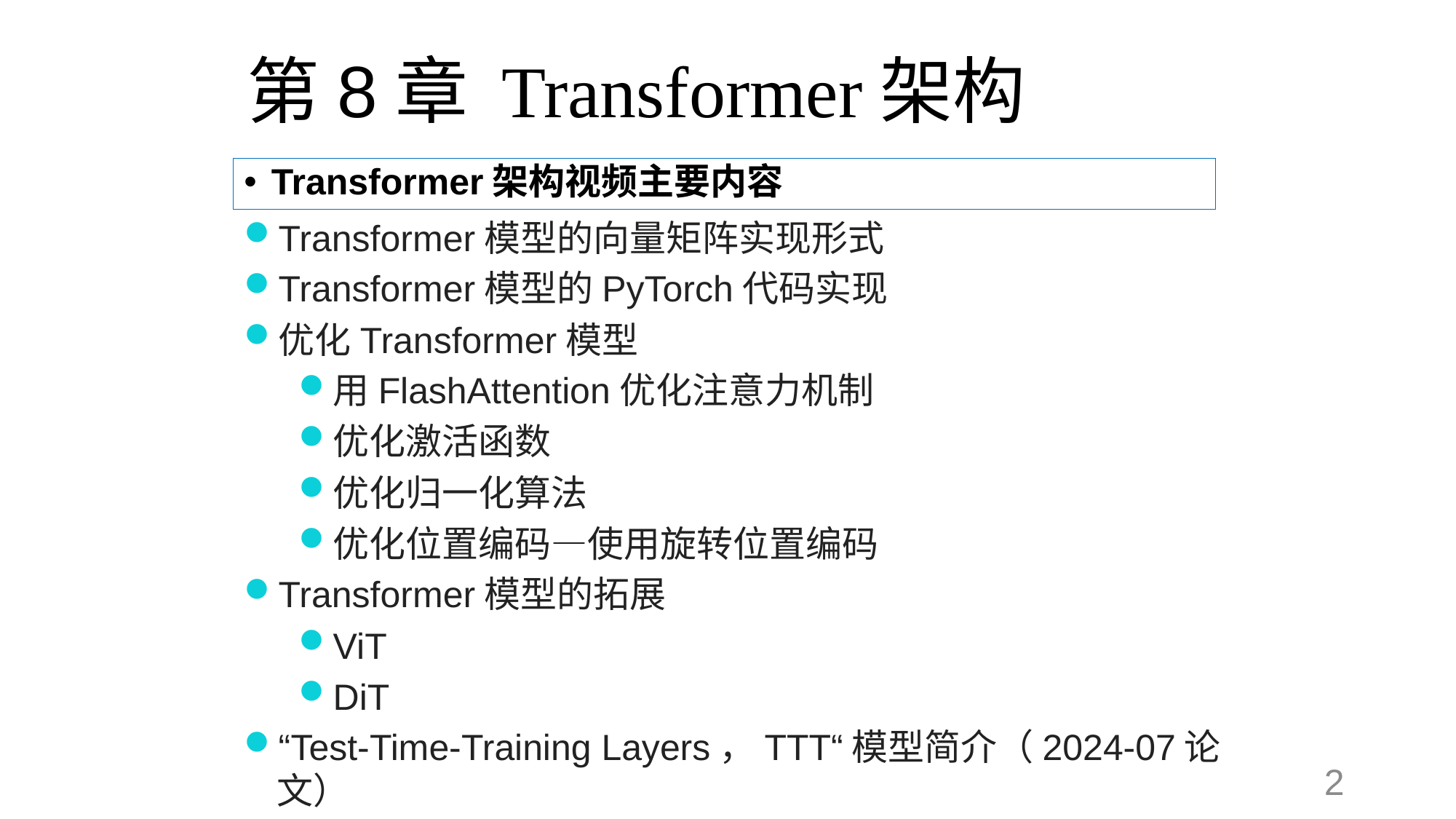

# 第8章 Transformer架构
Transformer架构视频主要内容

Transformer模型的向量矩阵实现形式
Transformer模型的PyTorch代码实现
优化Transformer模型
用FlashAttention优化注意力机制
优化激活函数
优化归一化算法
优化位置编码—使用旋转位置编码
Transformer模型的拓展
ViT
DiT
“Test-Time-Training Layers，TTT“模型简介（2024-07论文）

2